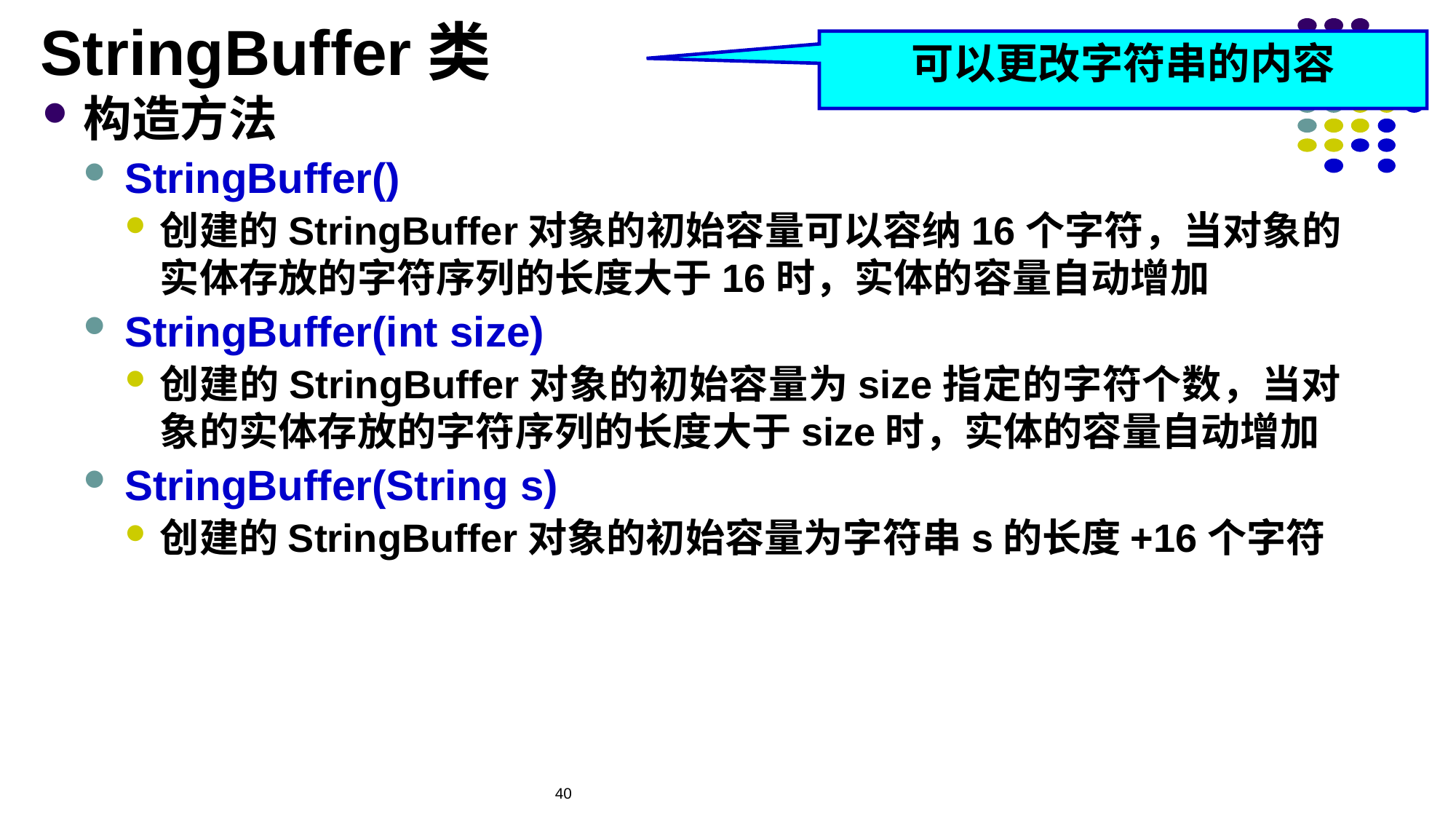

# StringBuffer类
可以更改字符串的内容
构造方法
StringBuffer()
创建的StringBuffer对象的初始容量可以容纳16个字符，当对象的实体存放的字符序列的长度大于16时，实体的容量自动增加
StringBuffer(int size)
创建的StringBuffer对象的初始容量为size指定的字符个数，当对象的实体存放的字符序列的长度大于size时，实体的容量自动增加
StringBuffer(String s)
创建的StringBuffer对象的初始容量为字符串s的长度+16个字符
40